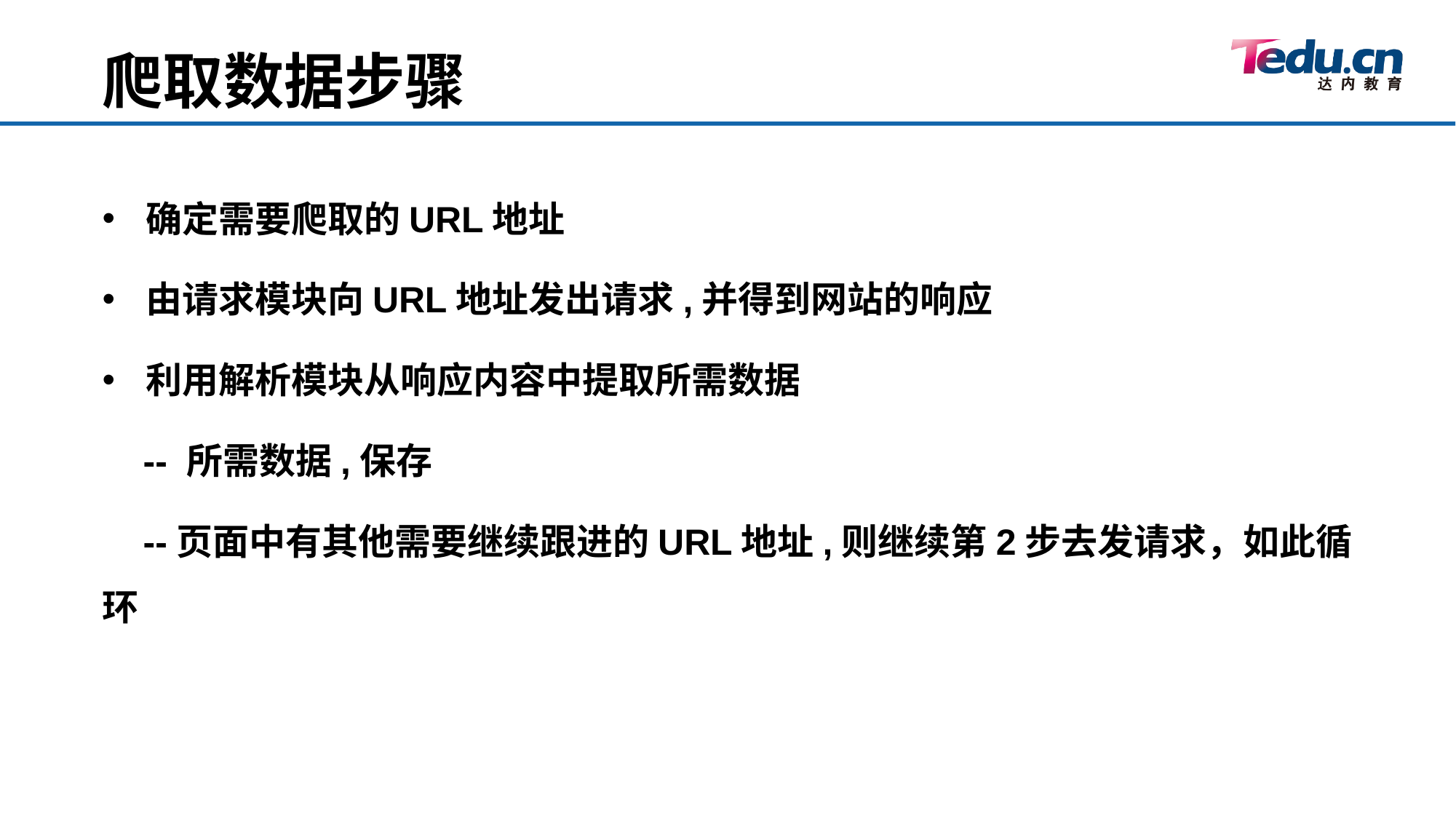

爬取数据步骤
确定需要爬取的URL地址
由请求模块向URL地址发出请求,并得到网站的响应
利用解析模块从响应内容中提取所需数据
    -- 所需数据,保存
    --页面中有其他需要继续跟进的URL地址,则继续第2步去发请求，如此循环